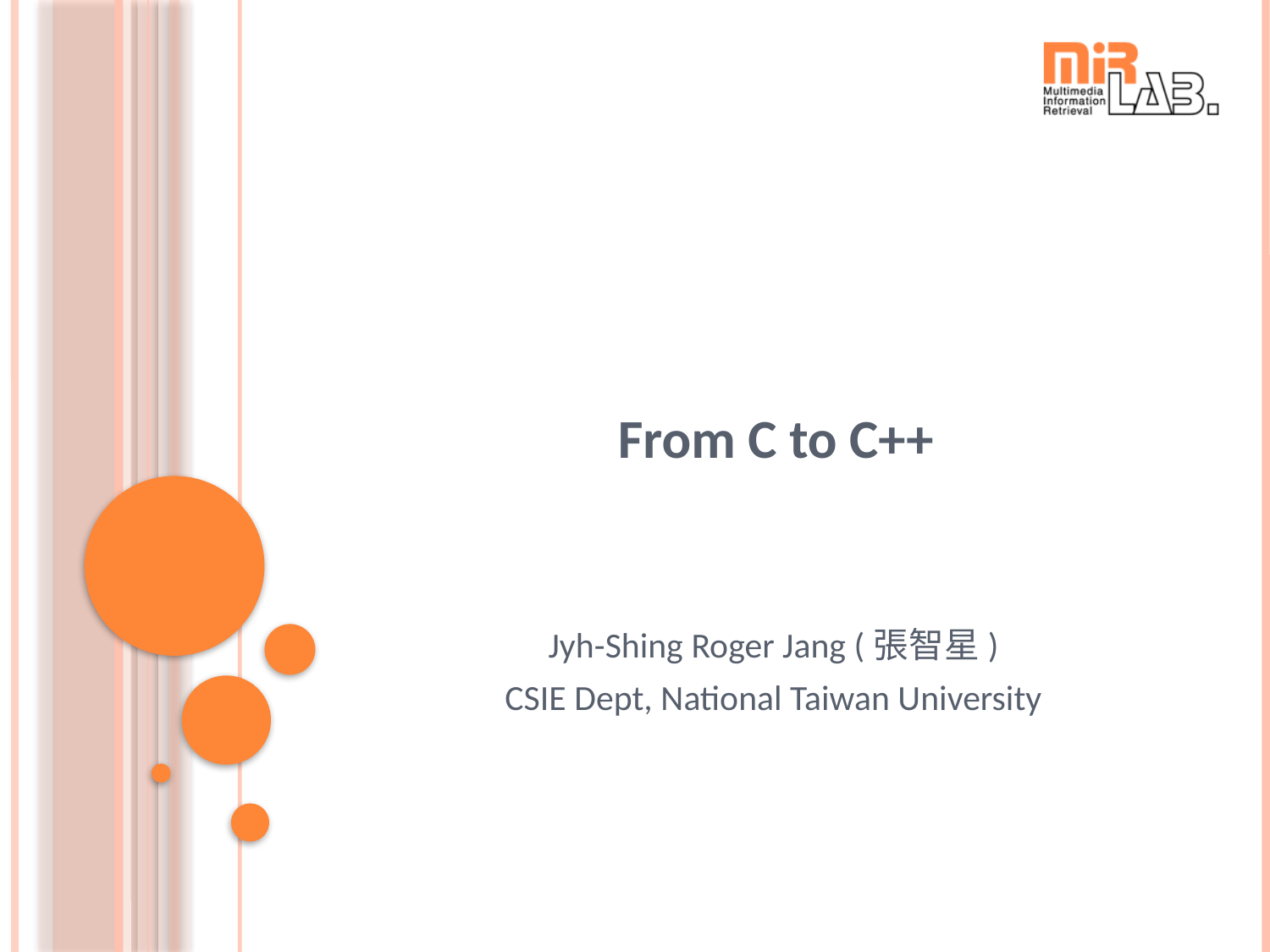

# From C to C++
Jyh-Shing Roger Jang (張智星)
CSIE Dept, National Taiwan University